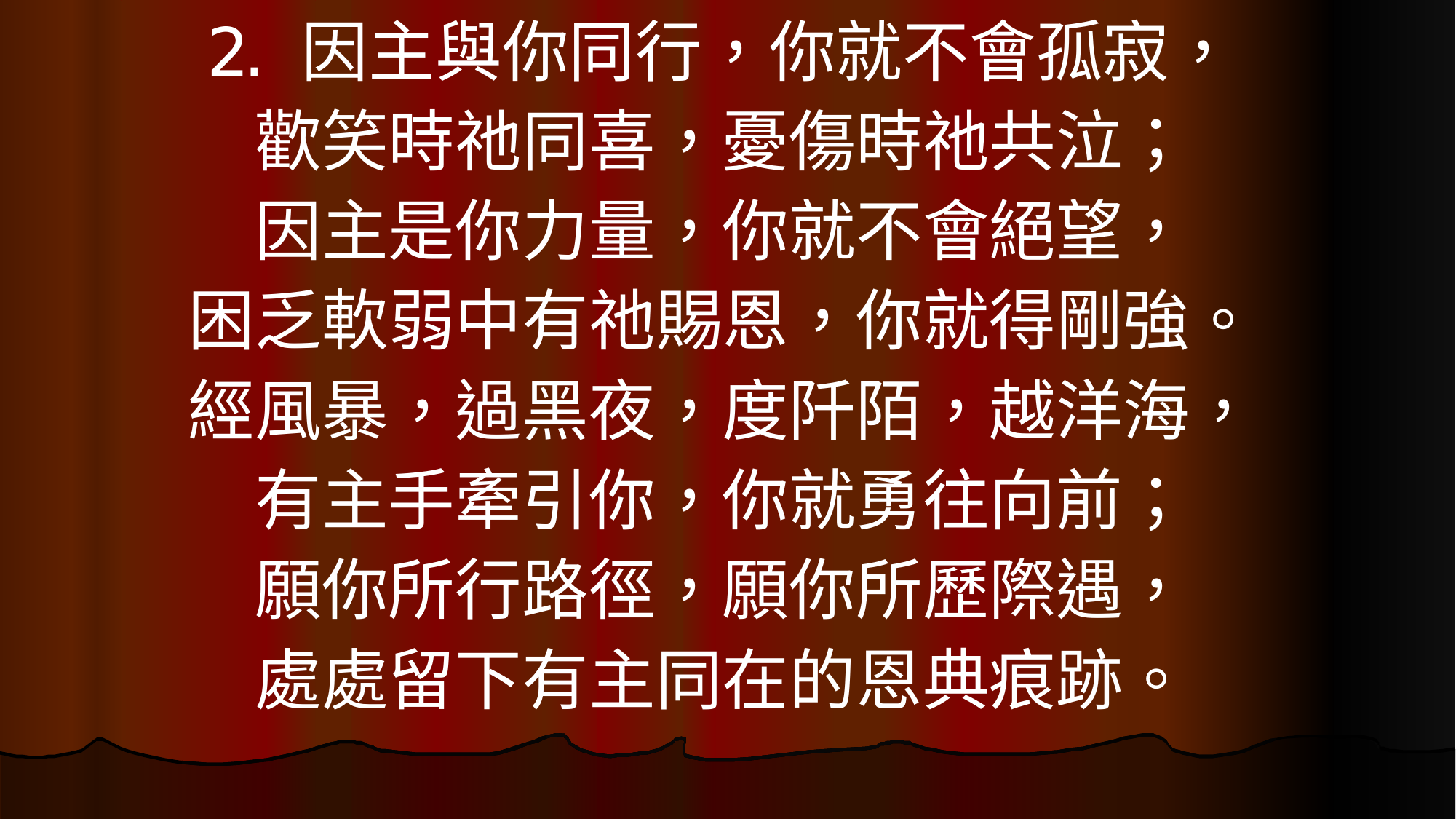

2. 因主與你同行，你就不會孤寂，
歡笑時祂同喜，憂傷時祂共泣；
因主是你力量，你就不會絕望，
困乏軟弱中有祂賜恩，你就得剛強。
經風暴，過黑夜，度阡陌，越洋海，
有主手牽引你，你就勇往向前；
願你所行路徑，願你所歷際遇，
處處留下有主同在的恩典痕跡。